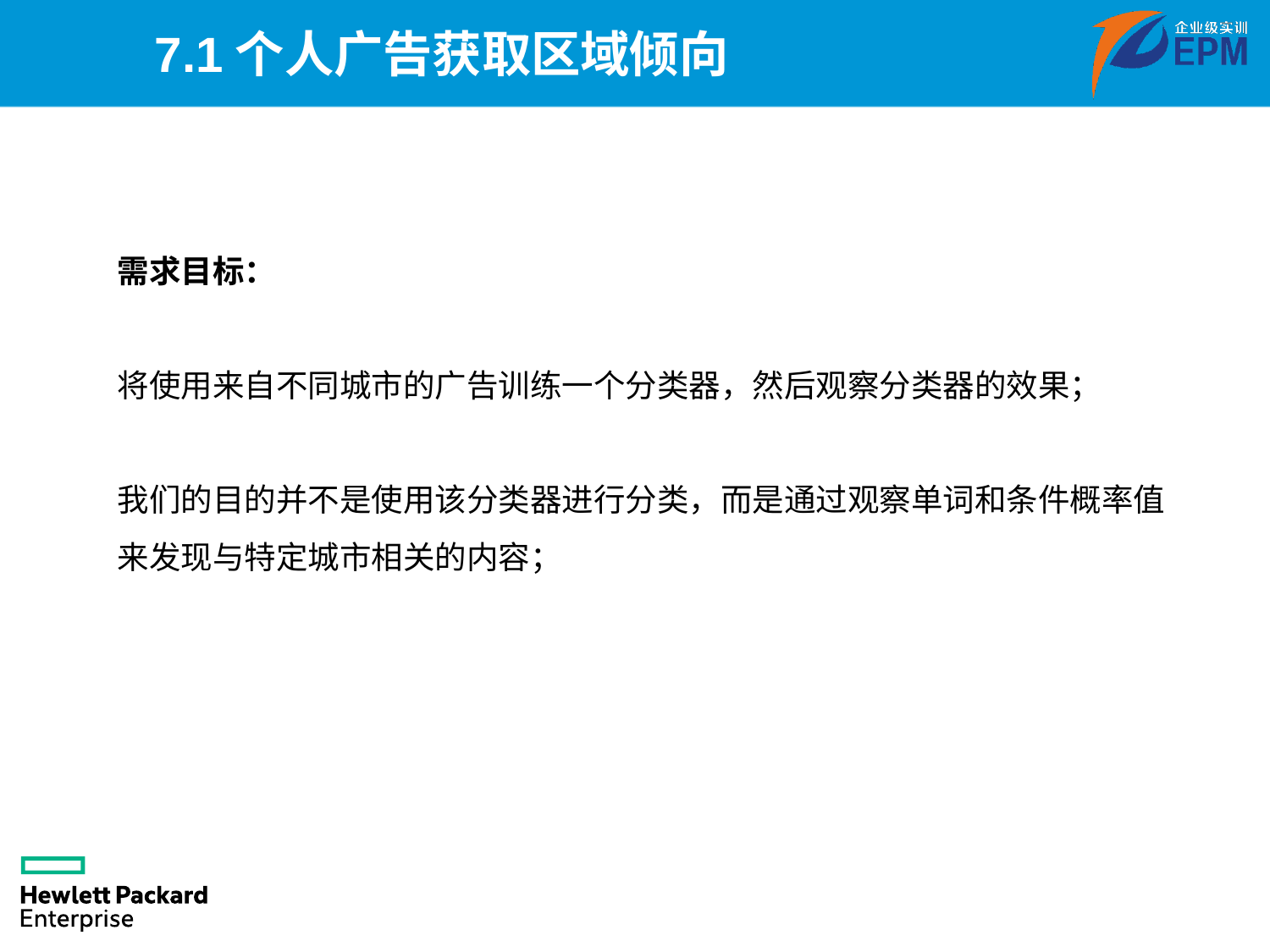

# 7.1个人广告获取区域倾向
需求目标：

将使用来自不同城市的广告训练一个分类器，然后观察分类器的效果；

我们的目的并不是使用该分类器进行分类，而是通过观察单词和条件概率值来发现与特定城市相关的内容；